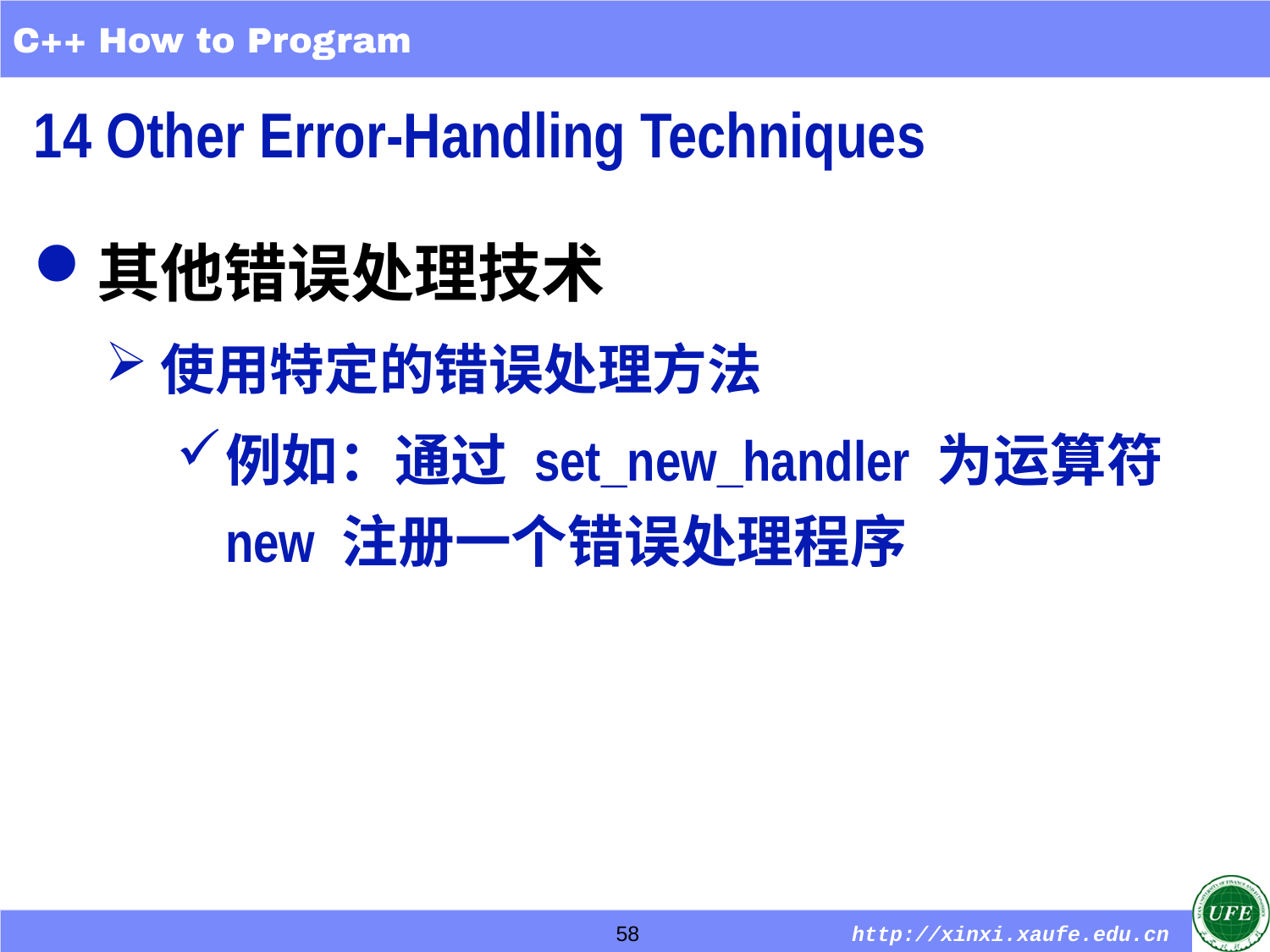

14 Other Error-Handling Techniques
其他错误处理技术
使用特定的错误处理方法
例如：通过 set_new_handler 为运算符 new 注册一个错误处理程序
58